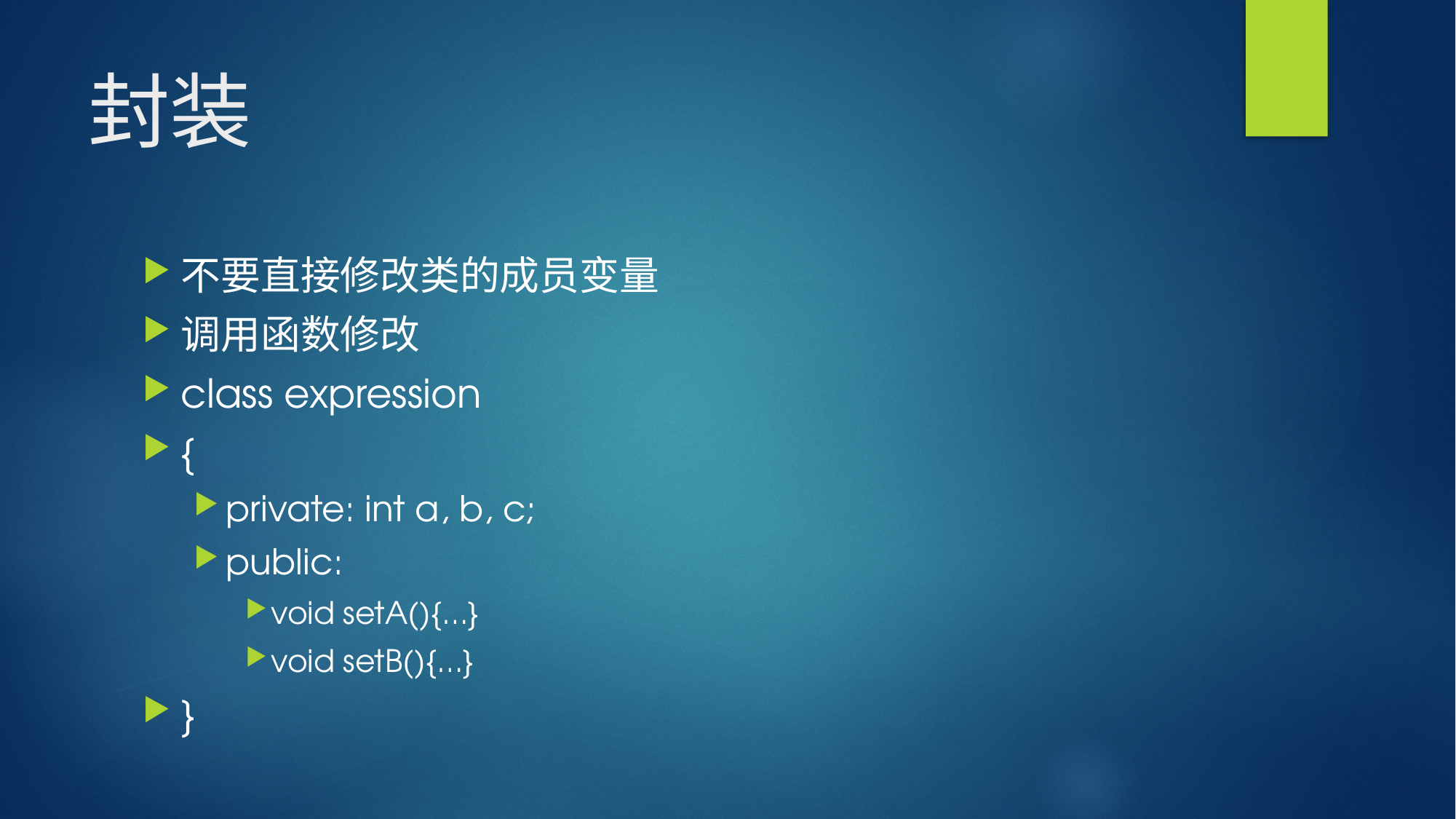

# 封装
不要直接修改类的成员变量
调用函数修改
class expression
{
private: int a, b, c;
public:
void setA(){…}
void setB(){…}
}